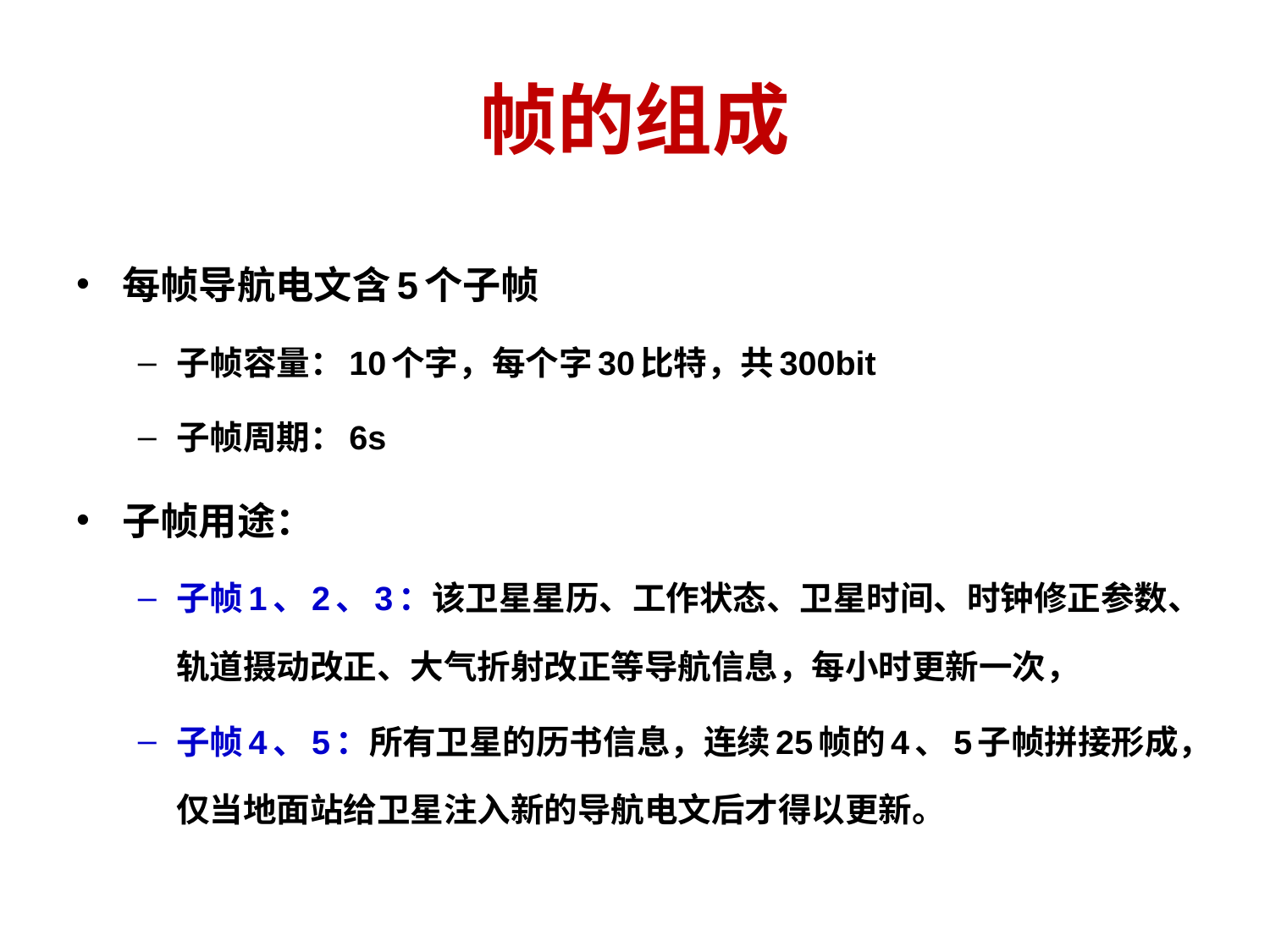

# 帧的组成
每帧导航电文含5个子帧
子帧容量：10个字，每个字30比特，共300bit
子帧周期：6s
子帧用途：
子帧1、2、3：该卫星星历、工作状态、卫星时间、时钟修正参数、轨道摄动改正、大气折射改正等导航信息，每小时更新一次，
子帧4、5：所有卫星的历书信息，连续25帧的4、5子帧拼接形成，仅当地面站给卫星注入新的导航电文后才得以更新。